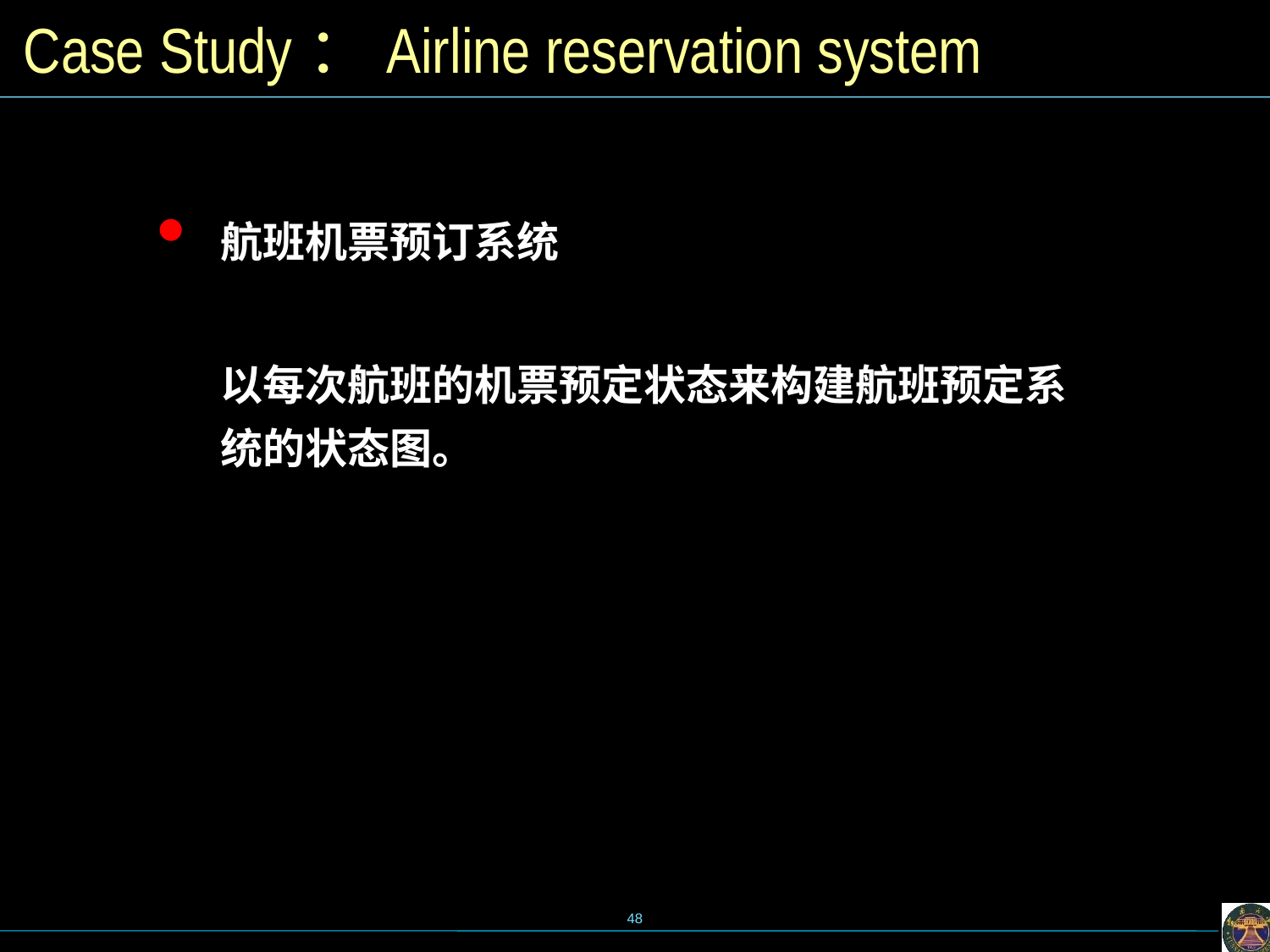

# Case Study：Airline reservation system
航班机票预订系统

以每次航班的机票预定状态来构建航班预定系统的状态图。